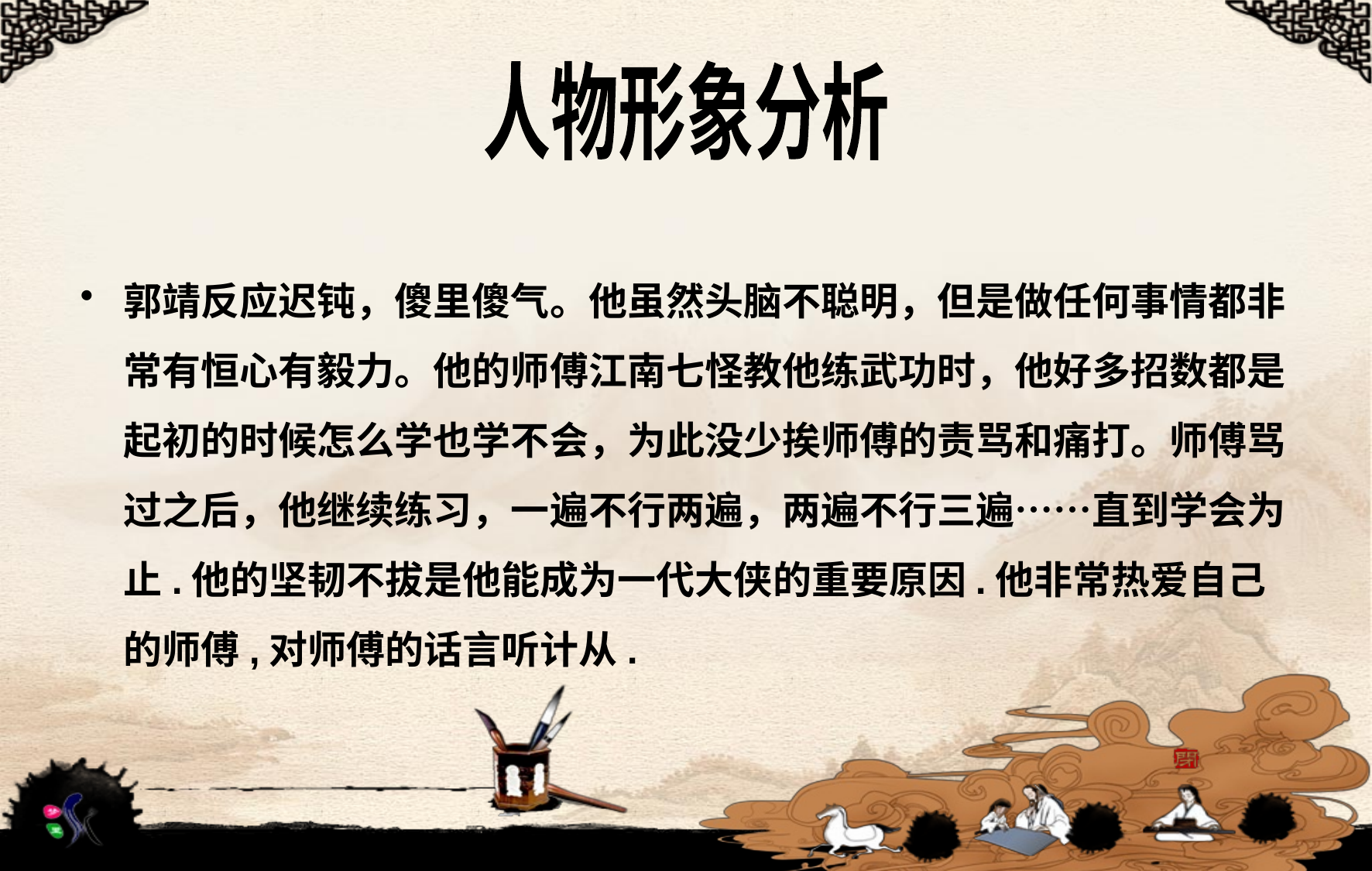

人物形象分析

郭靖反应迟钝，傻里傻气。他虽然头脑不聪明，但是做任何事情都非常有恒心有毅力。他的师傅江南七怪教他练武功时，他好多招数都是起初的时候怎么学也学不会，为此没少挨师傅的责骂和痛打。师傅骂过之后，他继续练习，一遍不行两遍，两遍不行三遍……直到学会为止.他的坚韧不拔是他能成为一代大侠的重要原因.他非常热爱自己的师傅,对师傅的话言听计从.